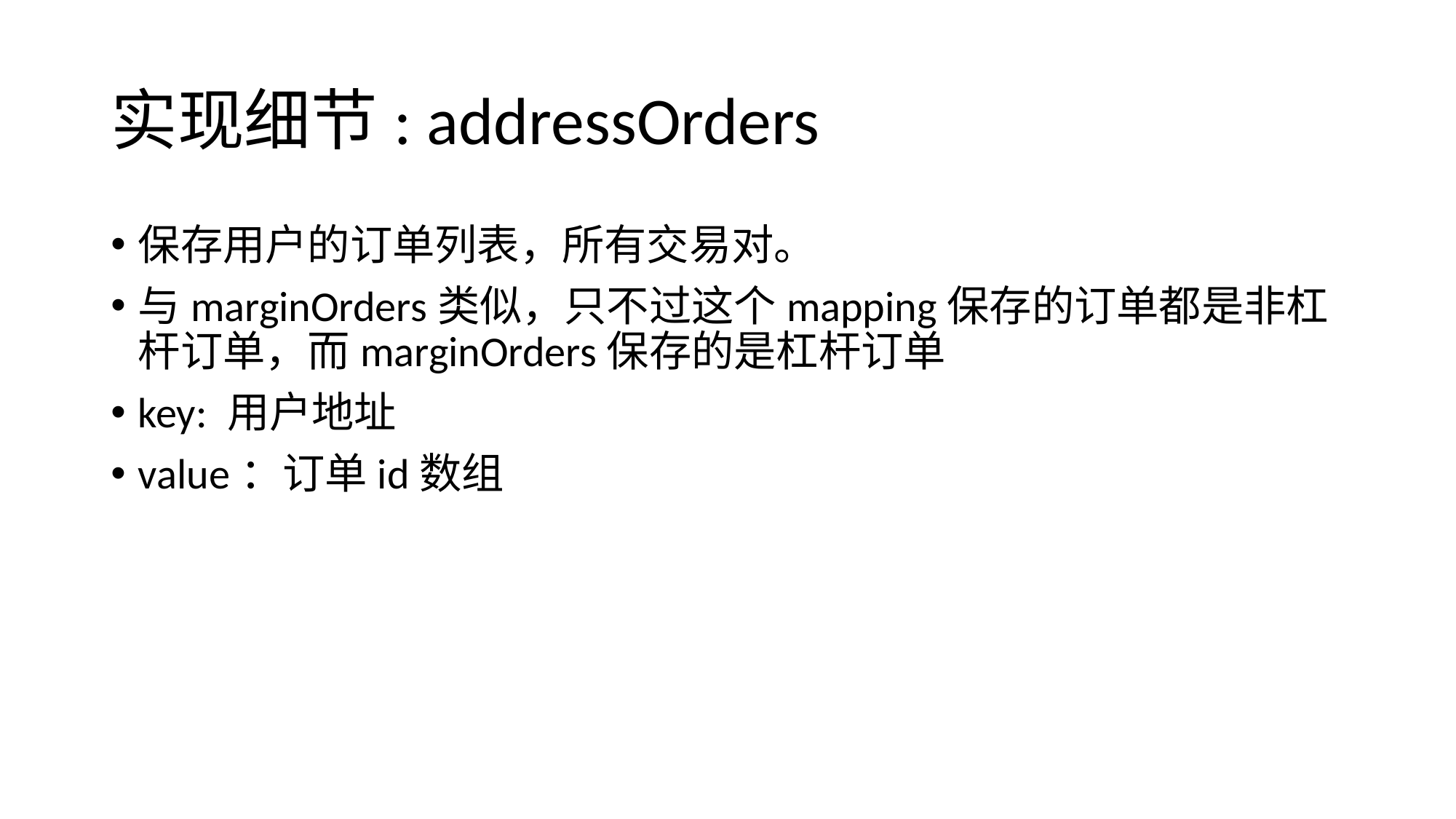

# 实现细节: addressOrders
保存用户的订单列表，所有交易对。
与marginOrders类似，只不过这个mapping保存的订单都是非杠杆订单，而marginOrders保存的是杠杆订单
key: 用户地址
value：订单id数组